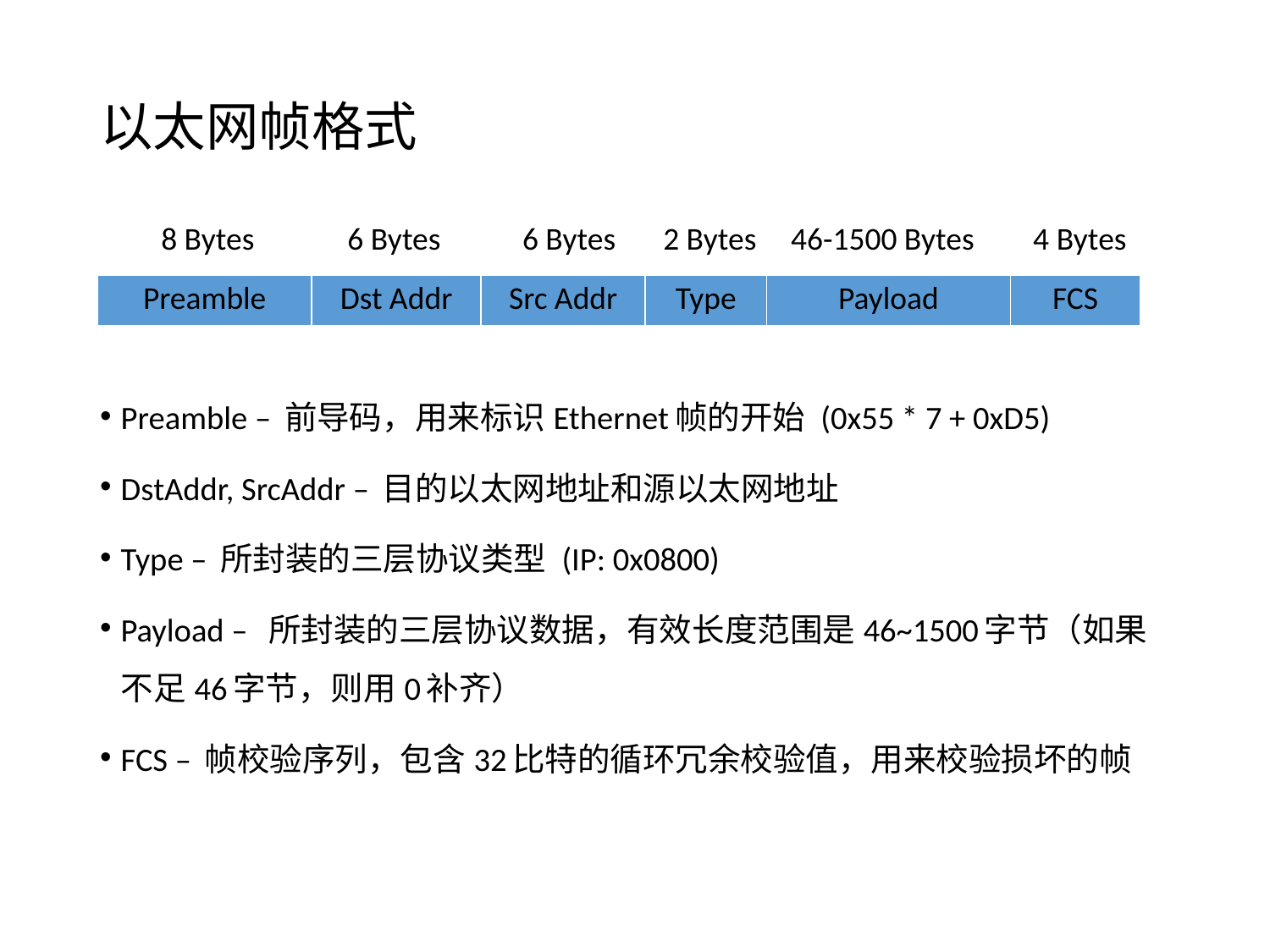

# 以太网帧格式
8 Bytes
6 Bytes
6 Bytes
2 Bytes
46-1500 Bytes
4 Bytes
| Preamble | Dst Addr | Src Addr | Type | Payload | FCS |
| --- | --- | --- | --- | --- | --- |
Preamble – 前导码，用来标识Ethernet帧的开始 (0x55 * 7 + 0xD5)
DstAddr, SrcAddr – 目的以太网地址和源以太网地址
Type – 所封装的三层协议类型 (IP: 0x0800)
Payload –  所封装的三层协议数据，有效长度范围是46~1500字节（如果不足46字节，则用0补齐）
FCS – 帧校验序列，包含32比特的循环冗余校验值，用来校验损坏的帧

45